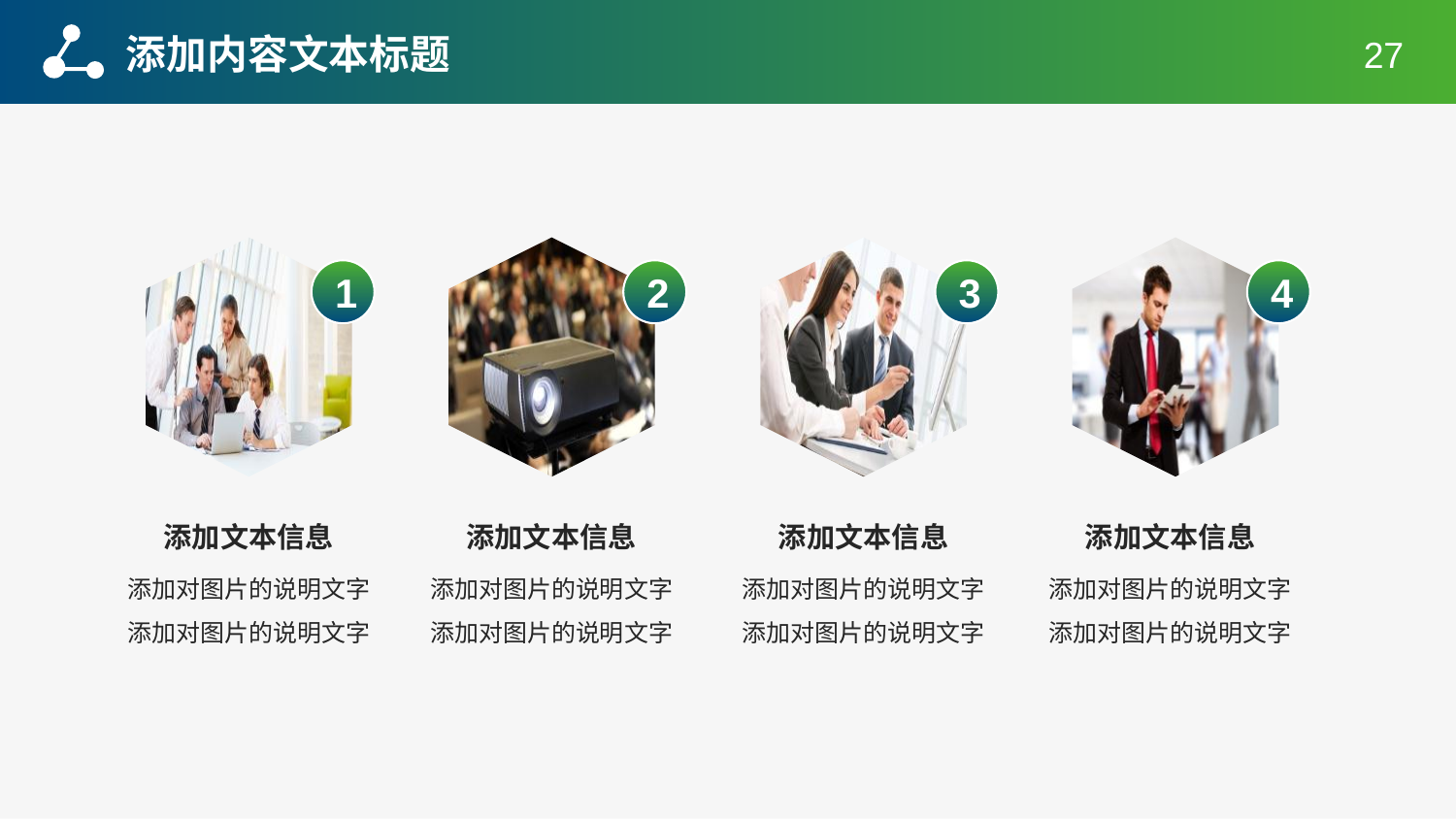

添加内容文本标题

27

1
2
3
4
添加文本信息
添加对图片的说明文字添加对图片的说明文字
添加文本信息
添加对图片的说明文字添加对图片的说明文字
添加文本信息
添加对图片的说明文字添加对图片的说明文字
添加文本信息
添加对图片的说明文字添加对图片的说明文字